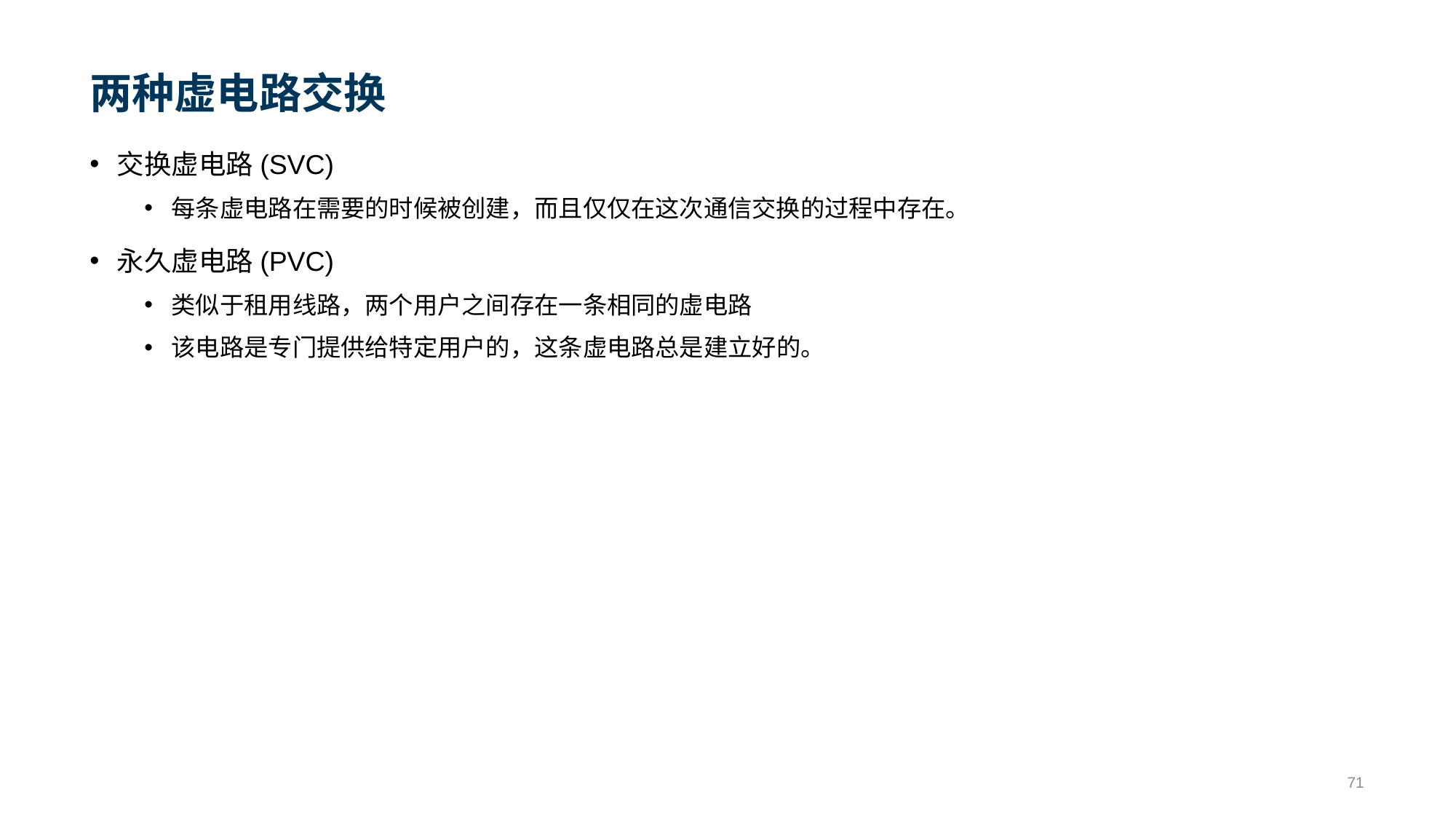

# 两种虚电路交换
交换虚电路(SVC)
每条虚电路在需要的时候被创建，而且仅仅在这次通信交换的过程中存在。
永久虚电路(PVC)
类似于租用线路，两个用户之间存在一条相同的虚电路
该电路是专门提供给特定用户的，这条虚电路总是建立好的。

71